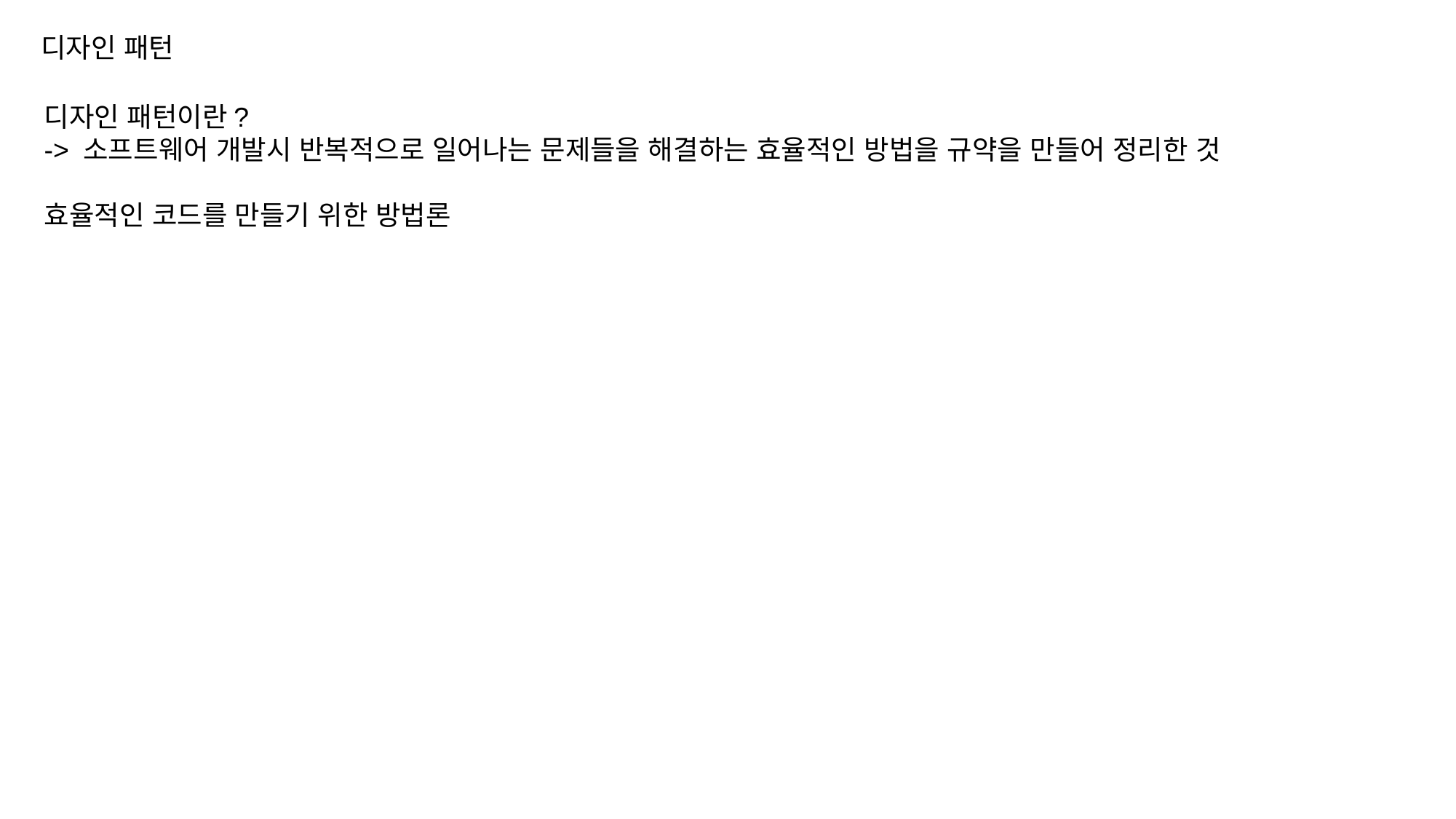

디자인 패턴
디자인 패턴이란?
-> 소프트웨어 개발시 반복적으로 일어나는 문제들을 해결하는 효율적인 방법을 규약을 만들어 정리한 것

효율적인 코드를 만들기 위한 방법론